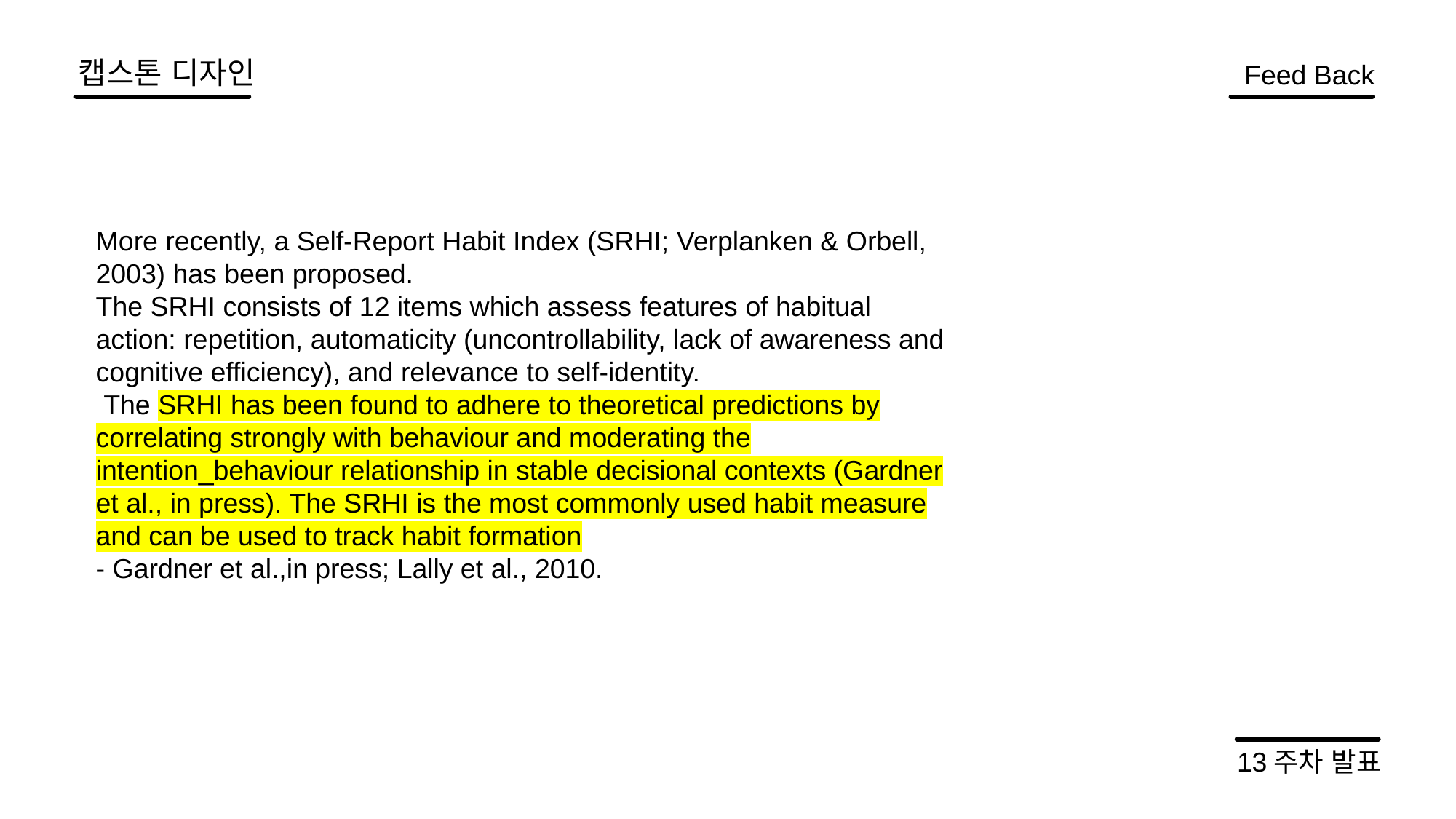

캡스톤 디자인
Feed Back
More recently, a Self-Report Habit Index (SRHI; Verplanken & Orbell, 2003) has been proposed.
The SRHI consists of 12 items which assess features of habitual action: repetition, automaticity (uncontrollability, lack of awareness and cognitive efficiency), and relevance to self-identity.
 The SRHI has been found to adhere to theoretical predictions by correlating strongly with behaviour and moderating the intention_behaviour relationship in stable decisional contexts (Gardner et al., in press). The SRHI is the most commonly used habit measure and can be used to track habit formation
- Gardner et al.,in press; Lally et al., 2010.
13주차 발표